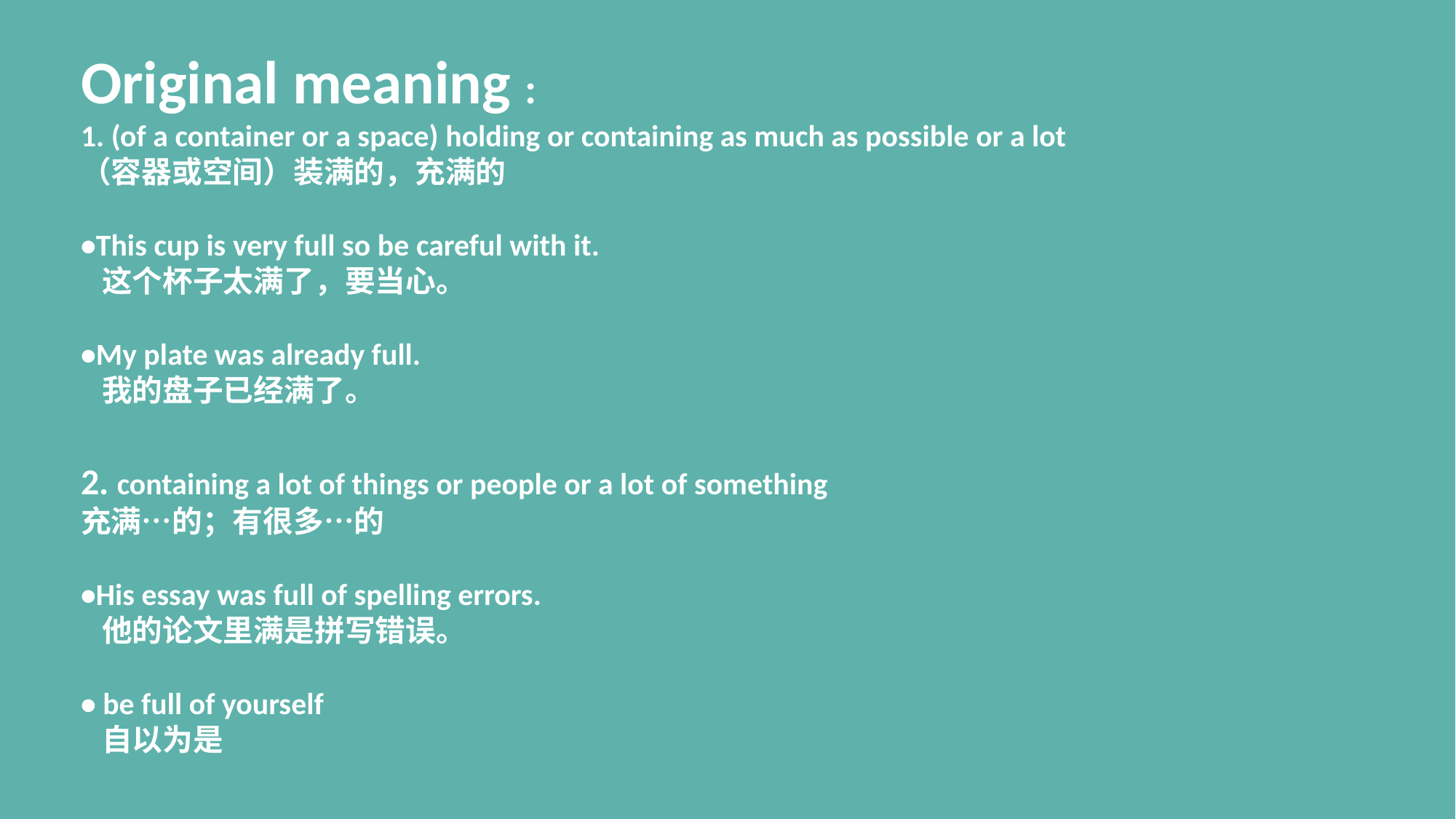

Original meaning :
1. (of a container or a space) holding or containing as much as possible or a lot
（容器或空间）装满的，充满的

•This cup is very full so be careful with it.
  这个杯子太满了，要当心。

•My plate was already full.
  我的盘子已经满了。

2. containing a lot of things or people or a lot of something
充满…的；有很多…的

•His essay was full of spelling errors.
  他的论文里满是拼写错误。

• be full of yourself
  自以为是